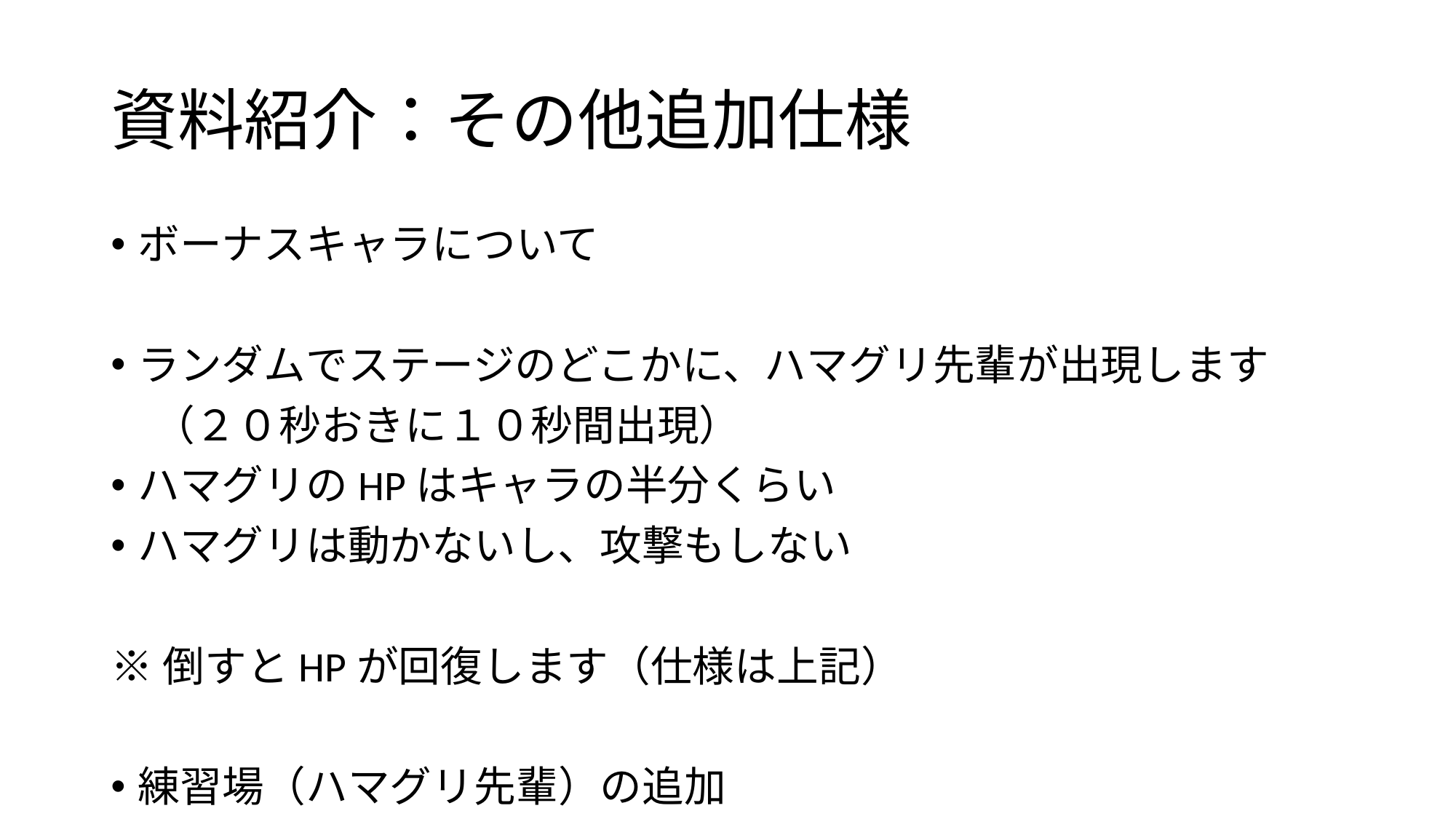

# 資料紹介：その他追加仕様
ボーナスキャラについて

ランダムでステージのどこかに、ハマグリ先輩が出現します
　（２０秒おきに１０秒間出現）
ハマグリのHPはキャラの半分くらい
ハマグリは動かないし、攻撃もしない

※倒すとHPが回復します（仕様は上記）

練習場（ハマグリ先輩）の追加